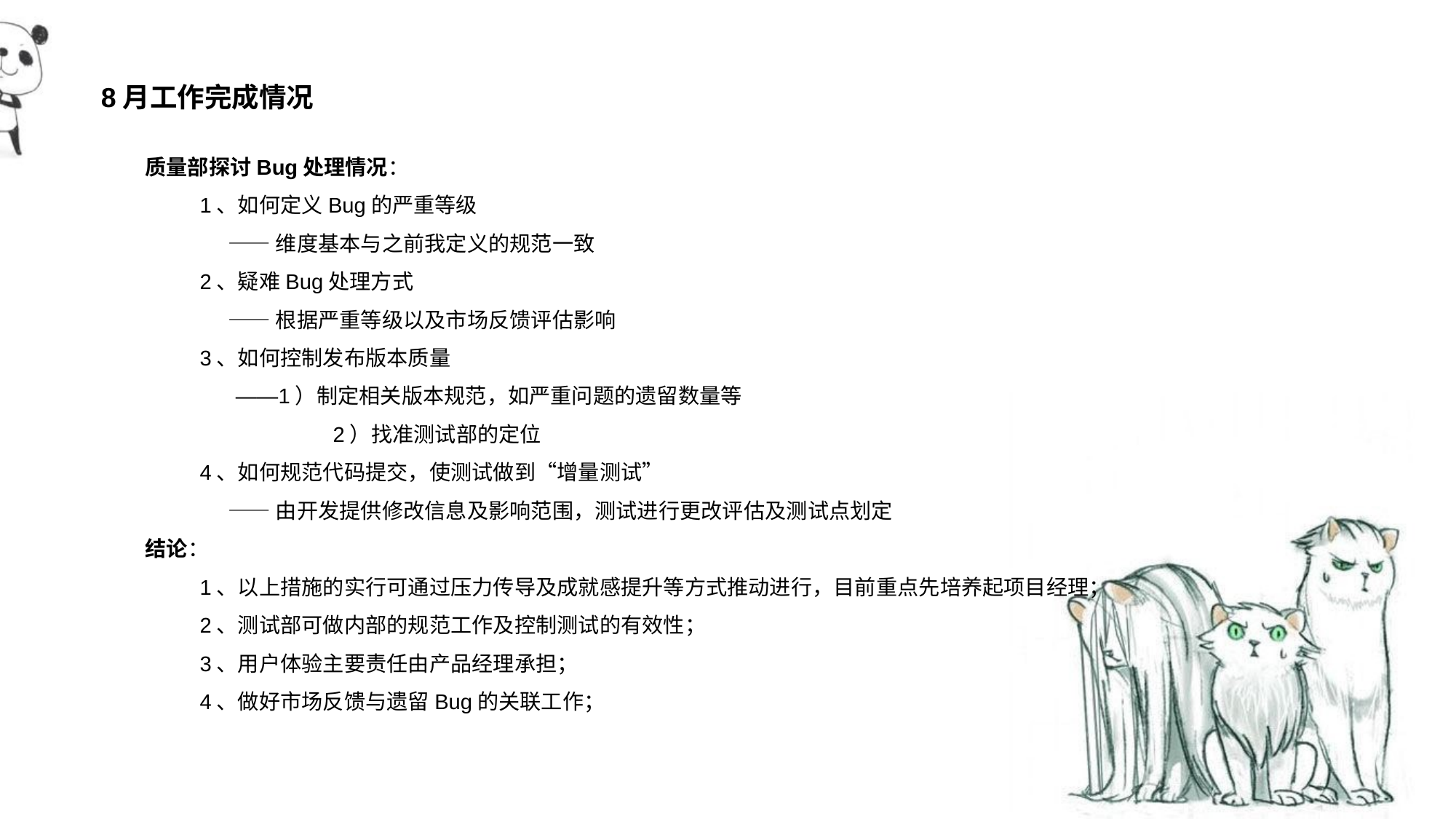

8月工作完成情况
质量部探讨Bug处理情况：
1、如何定义Bug的严重等级
      ——维度基本与之前我定义的规范一致
2、疑难Bug处理方式
      ——根据严重等级以及市场反馈评估影响
3、如何控制发布版本质量
      ——1）制定相关版本规范，如严重问题的遗留数量等
	    2）找准测试部的定位
4、如何规范代码提交，使测试做到“增量测试”
      ——由开发提供修改信息及影响范围，测试进行更改评估及测试点划定
结论：
1、以上措施的实行可通过压力传导及成就感提升等方式推动进行，目前重点先培养起项目经理；
2、测试部可做内部的规范工作及控制测试的有效性；
3、用户体验主要责任由产品经理承担；
4、做好市场反馈与遗留Bug的关联工作；